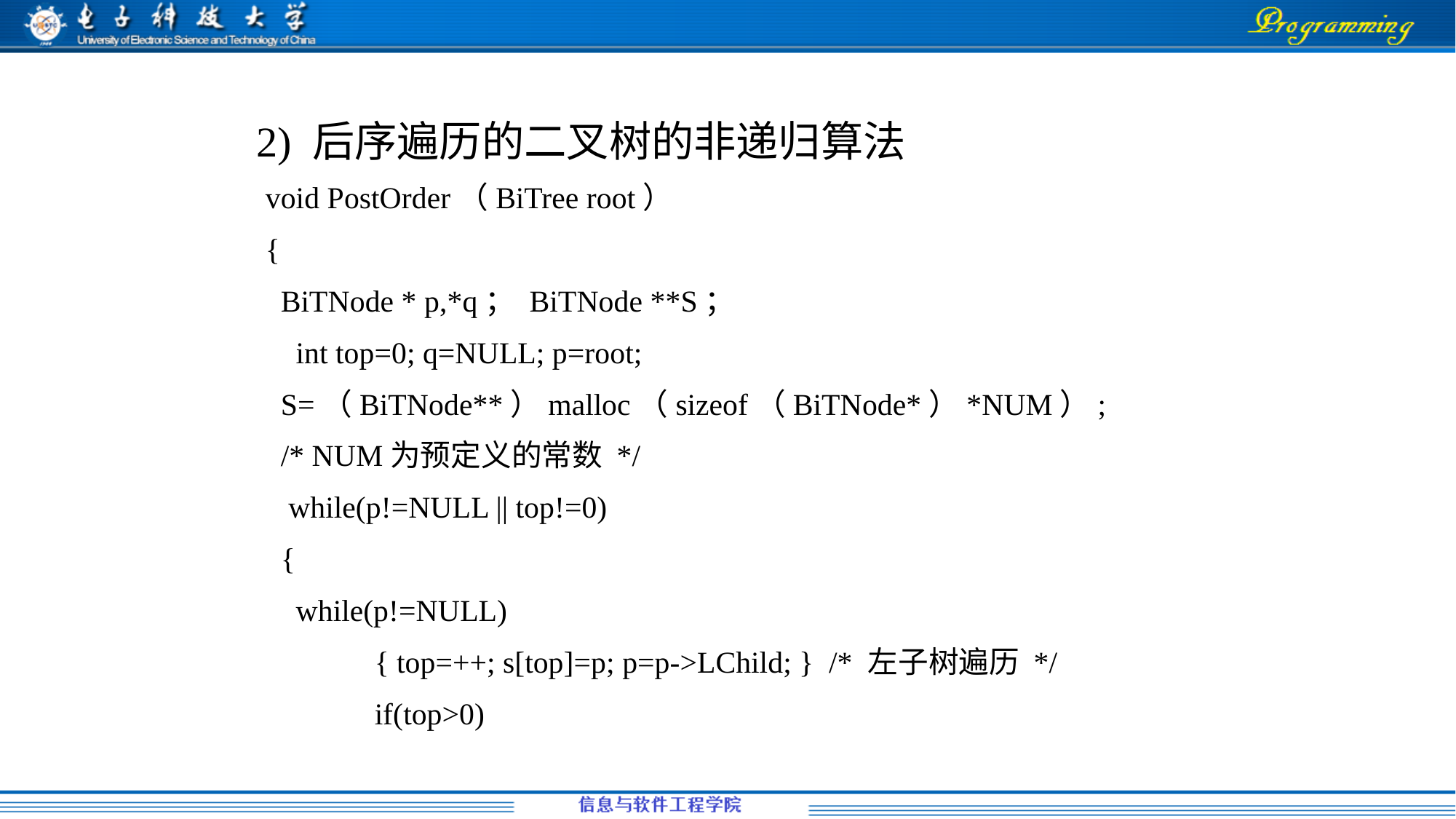

2) 后序遍历的二叉树的非递归算法
void PostOrder（BiTree root）
{
  BiTNode * p,*q； BiTNode **S；
    int top=0; q=NULL; p=root;
  S=（BiTNode**）malloc（sizeof（BiTNode*）*NUM）;
  /* NUM为预定义的常数 */
   while(p!=NULL || top!=0)
  {
    while(p!=NULL)
	{ top=++; s[top]=p; p=p->LChild; }  /* 左子树遍历 */
	if(top>0)